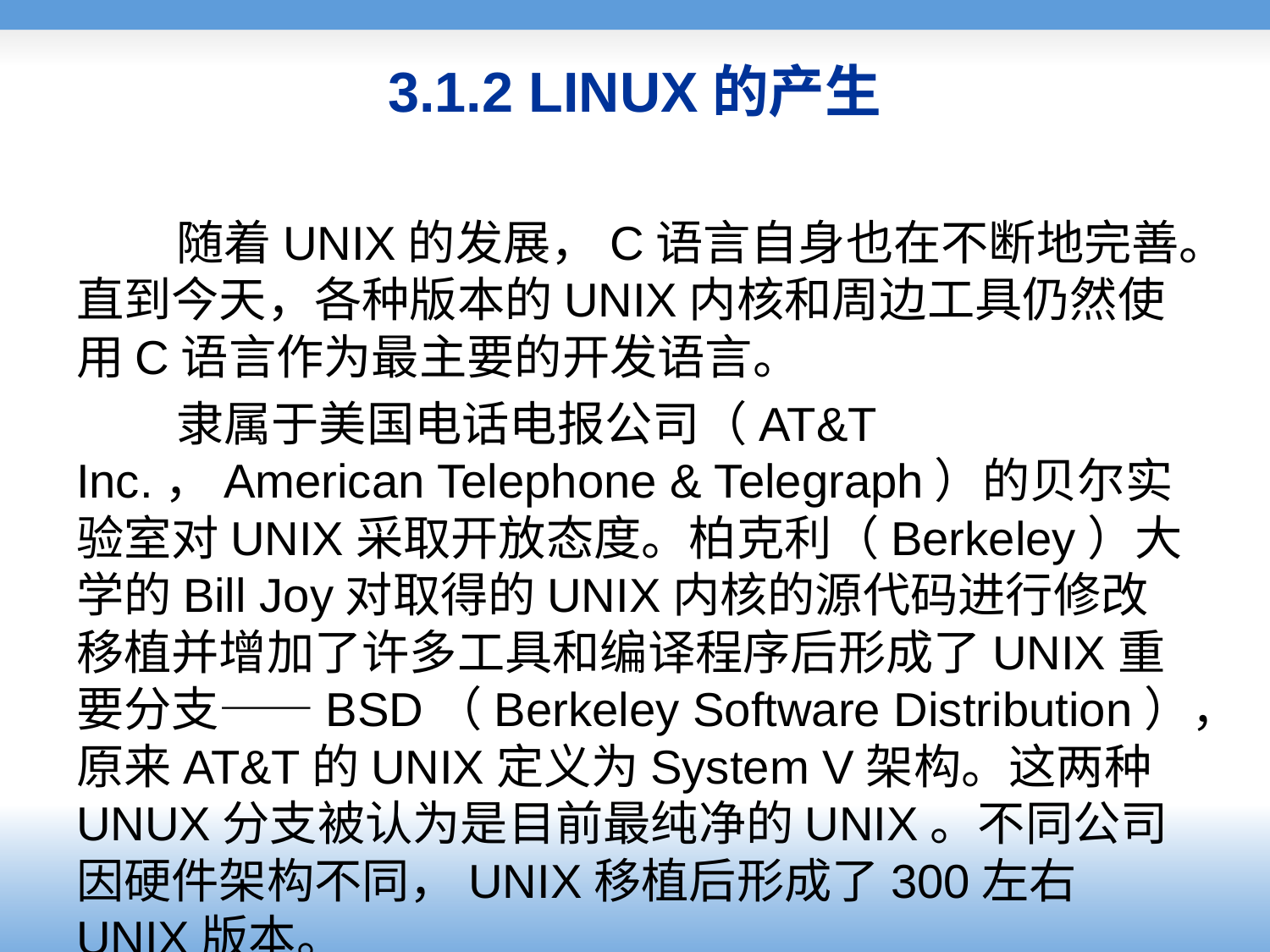

# 3.1.2 LINUX的产生
随着UNIX的发展，C语言自身也在不断地完善。直到今天，各种版本的UNIX内核和周边工具仍然使用C语言作为最主要的开发语言。
隶属于美国电话电报公司（AT&T Inc.，American Telephone & Telegraph）的贝尔实验室对UNIX采取开放态度。柏克利（Berkeley）大学的Bill Joy对取得的UNIX内核的源代码进行修改移植并增加了许多工具和编译程序后形成了UNIX重要分支——BSD（Berkeley Software Distribution），原来AT&T的UNIX定义为System V架构。这两种UNUX分支被认为是目前最纯净的UNIX。不同公司因硬件架构不同，UNIX移植后形成了300左右UNIX版本。